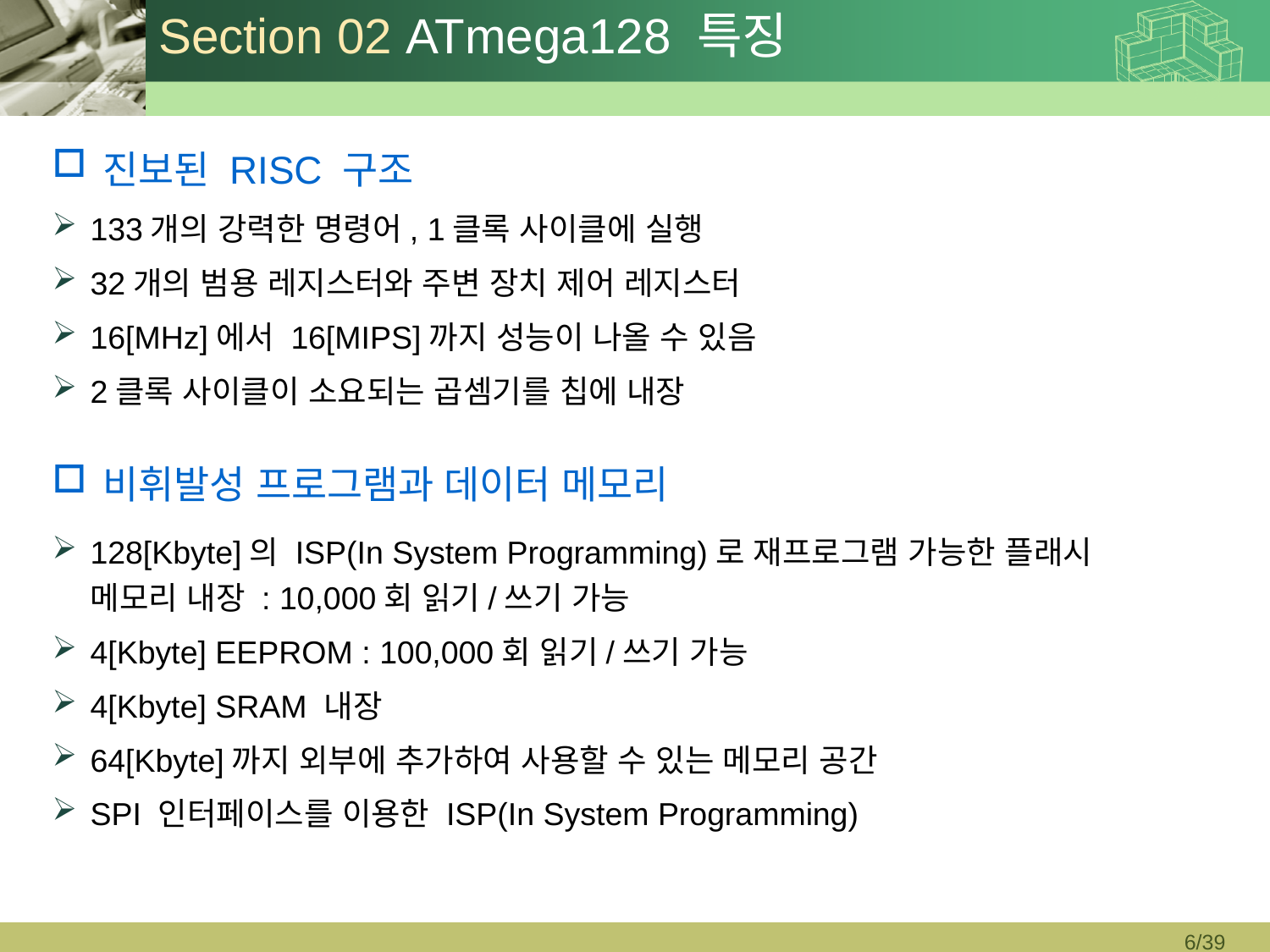

# Section 02 ATmega128 특징
진보된 RISC 구조
133개의 강력한 명령어, 1클록 사이클에 실행
32개의 범용 레지스터와 주변 장치 제어 레지스터
16[MHz]에서 16[MIPS]까지 성능이 나올 수 있음
2클록 사이클이 소요되는 곱셈기를 칩에 내장
비휘발성 프로그램과 데이터 메모리
128[Kbyte]의 ISP(In System Programming)로 재프로그램 가능한 플래시 메모리 내장 : 10,000회 읽기/쓰기 가능
4[Kbyte] EEPROM : 100,000회 읽기/쓰기 가능
4[Kbyte] SRAM 내장
64[Kbyte]까지 외부에 추가하여 사용할 수 있는 메모리 공간
SPI 인터페이스를 이용한 ISP(In System Programming)